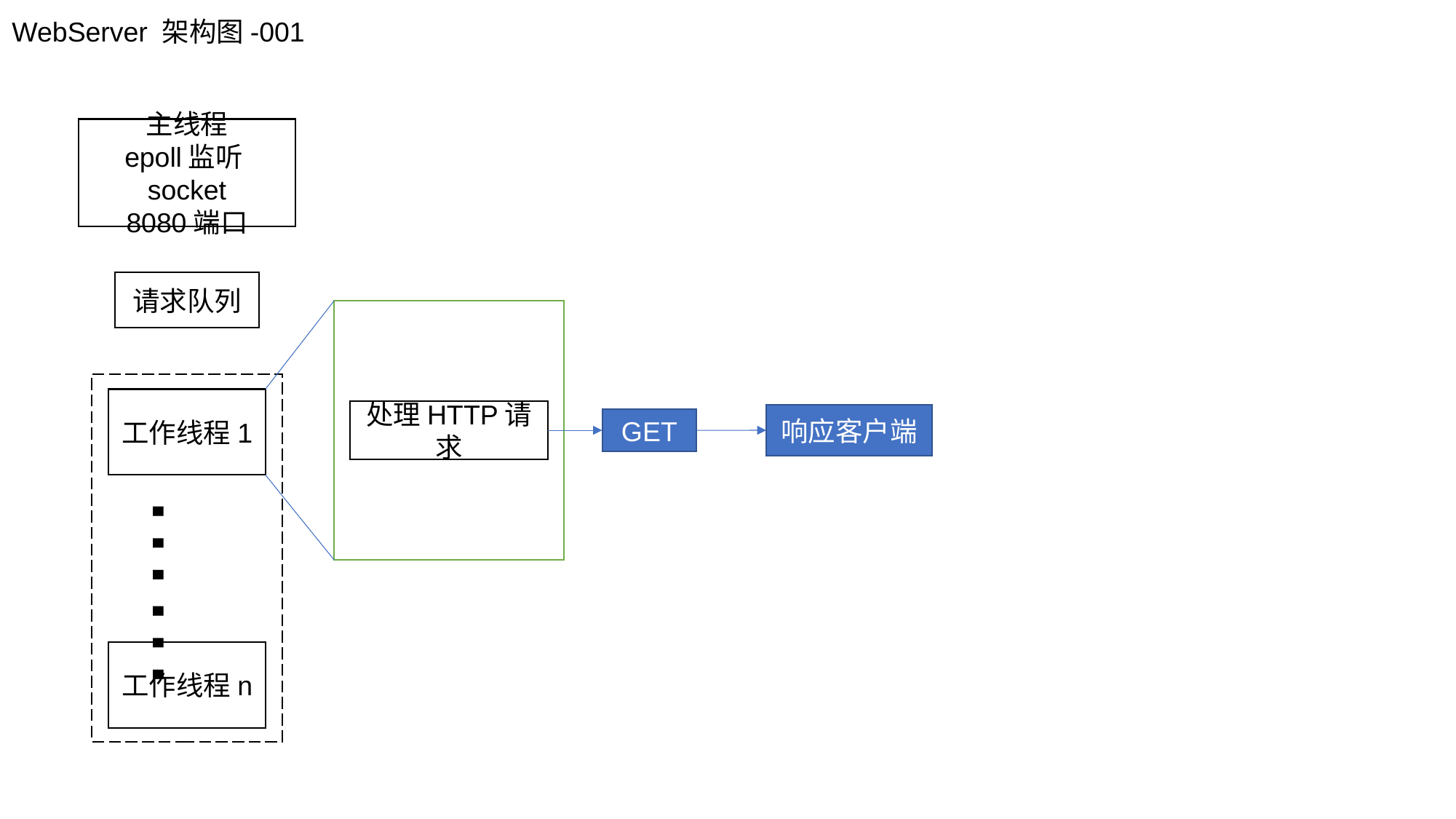

WebServer 架构图-001
主线程
epoll监听socket
8080端口
请求队列

工作线程1
……
工作线程n
处理HTTP请求
响应客户端
GET